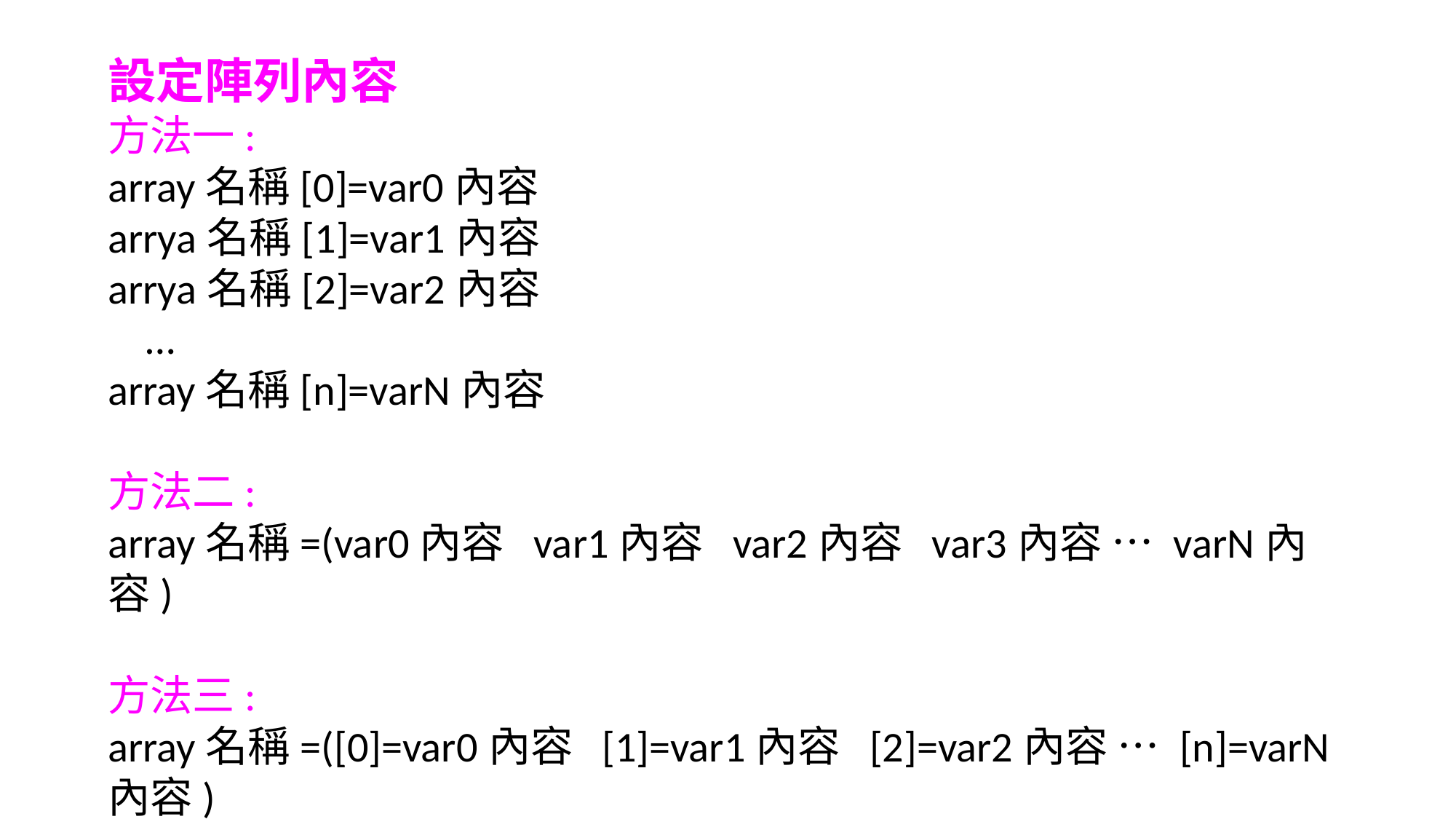

設定陣列內容
方法一:
array名稱[0]=var0內容
arrya名稱[1]=var1內容
arrya名稱[2]=var2內容
    …
array名稱[n]=varN內容

方法二:
array名稱=(var0內容  var1內容  var2內容  var3內容 … varN內容)

方法三:
array名稱=([0]=var0內容  [1]=var1內容  [2]=var2內容 … [n]=varN內容)